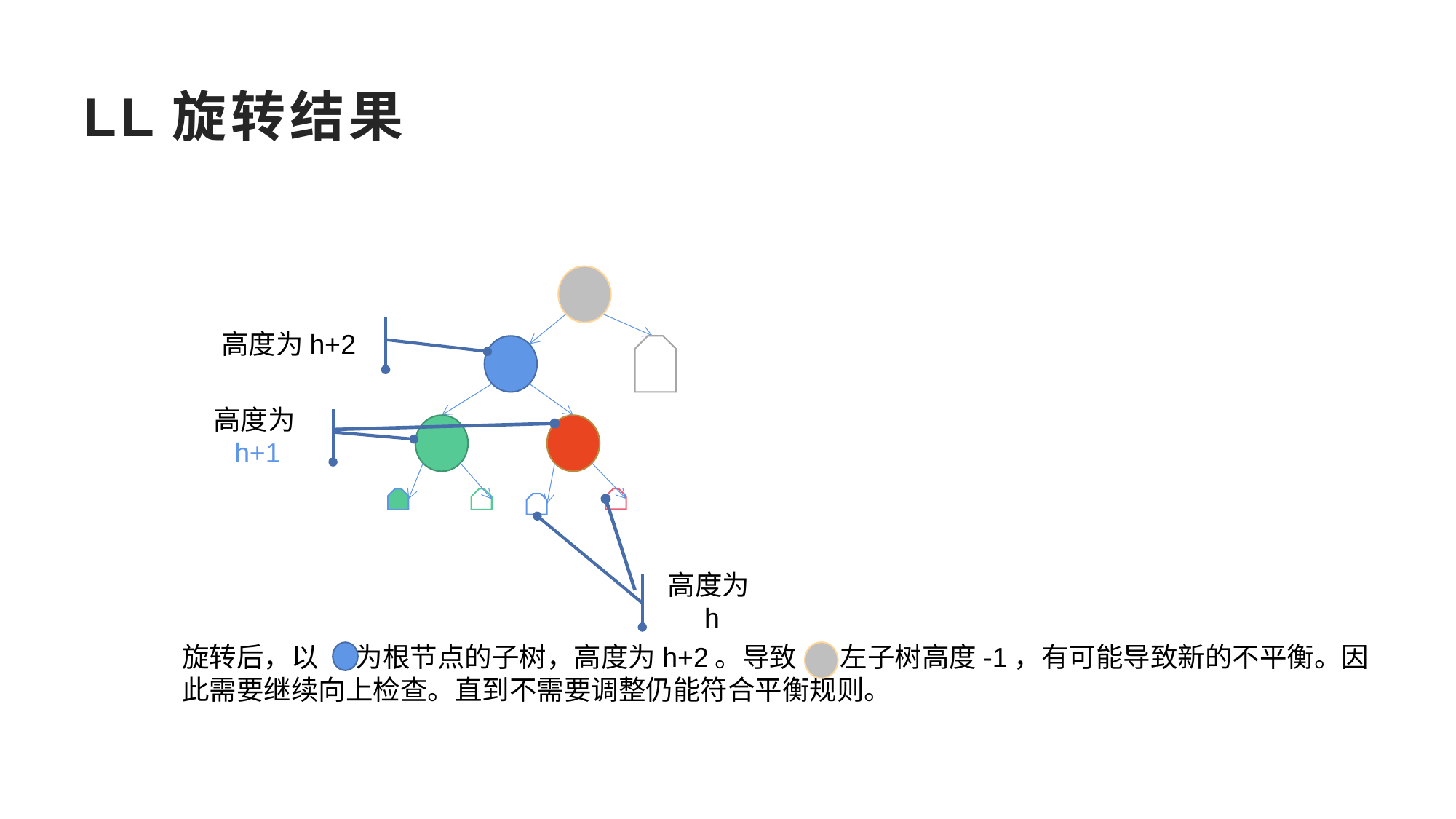

# LL旋转结果

高度为h+2

高度为h+1

高度为h
旋转后，以      为根节点的子树，高度为h+2。导致       左子树高度-1，有可能导致新的不平衡。因此需要继续向上检查。直到不需要调整仍能符合平衡规则。